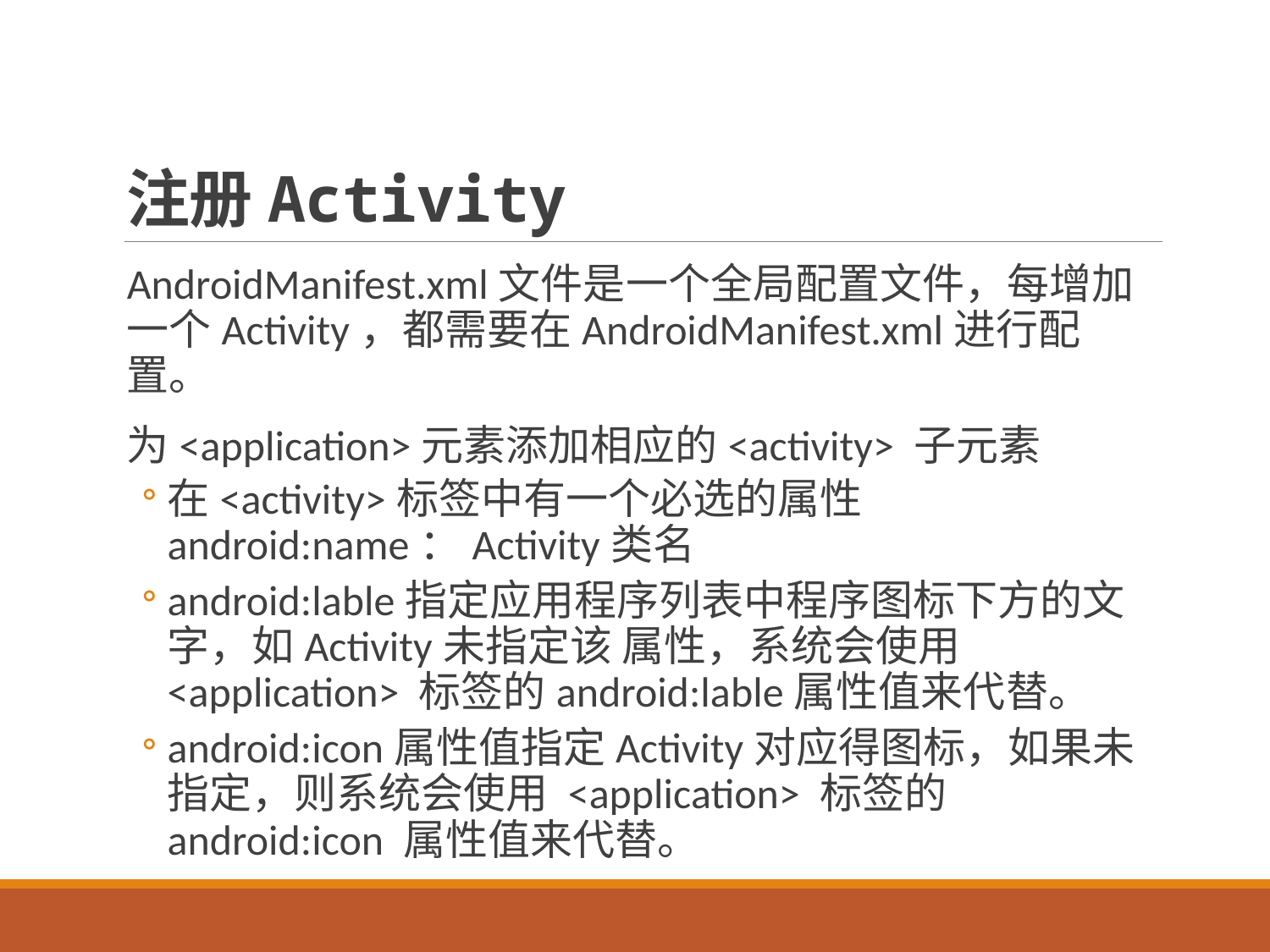

# 注册Activity
AndroidManifest.xml文件是一个全局配置文件，每增加一个Activity，都需要在AndroidManifest.xml进行配置。
为<application>元素添加相应的<activity> 子元素
在<activity>标签中有一个必选的属性android:name：Activity类名
android:lable指定应用程序列表中程序图标下方的文字，如Activity未指定该 属性，系统会使用 <application> 标签的android:lable属性值来代替。
android:icon属性值指定Activity对应得图标，如果未指定，则系统会使用 <application> 标签的android:icon 属性值来代替。